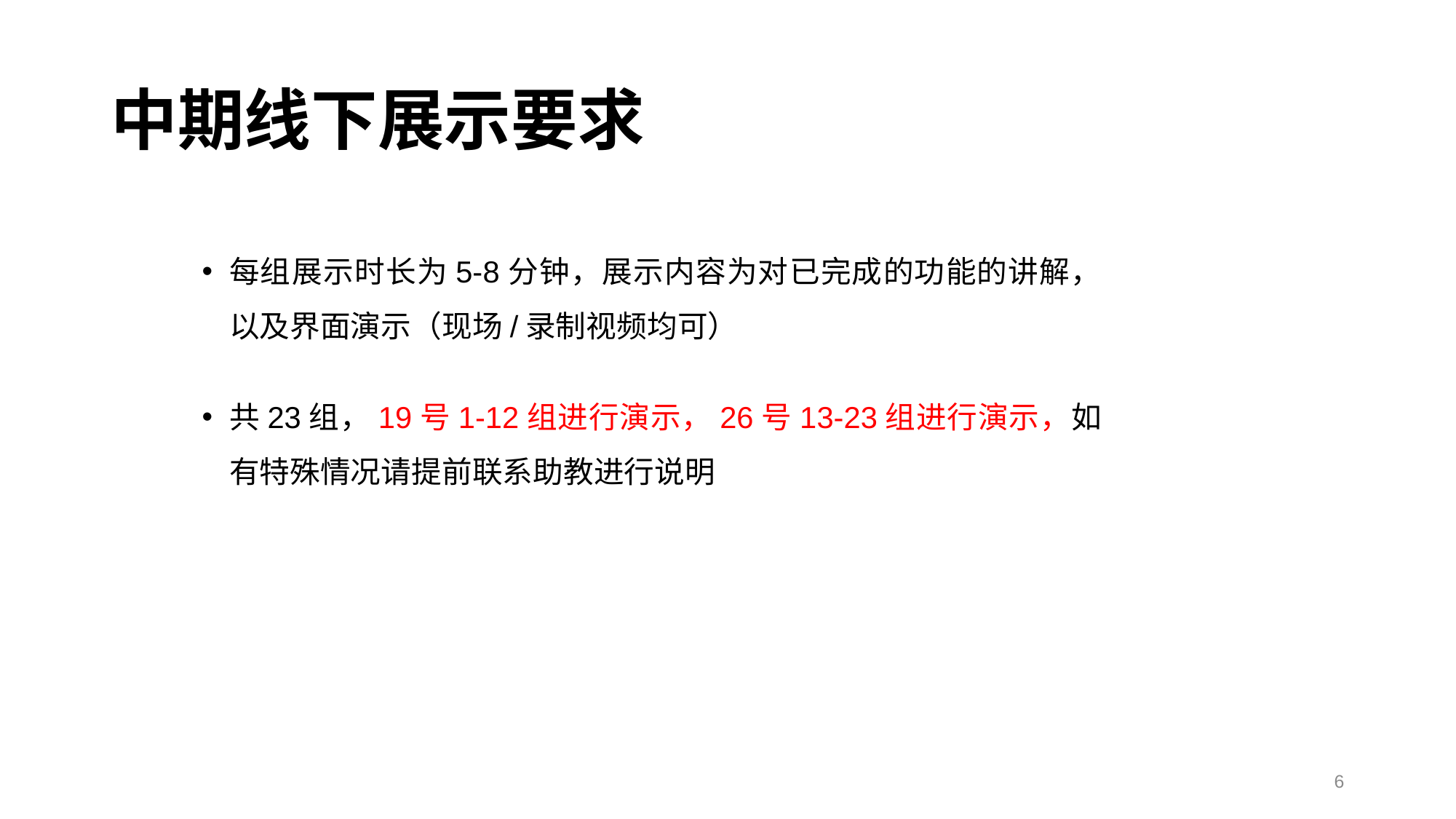

# 中期线下展示要求
每组展示时长为5-8分钟，展示内容为对已完成的功能的讲解，以及界面演示（现场/录制视频均可）
共23组，19号1-12组进行演示，26号13-23组进行演示，如有特殊情况请提前联系助教进行说明
6